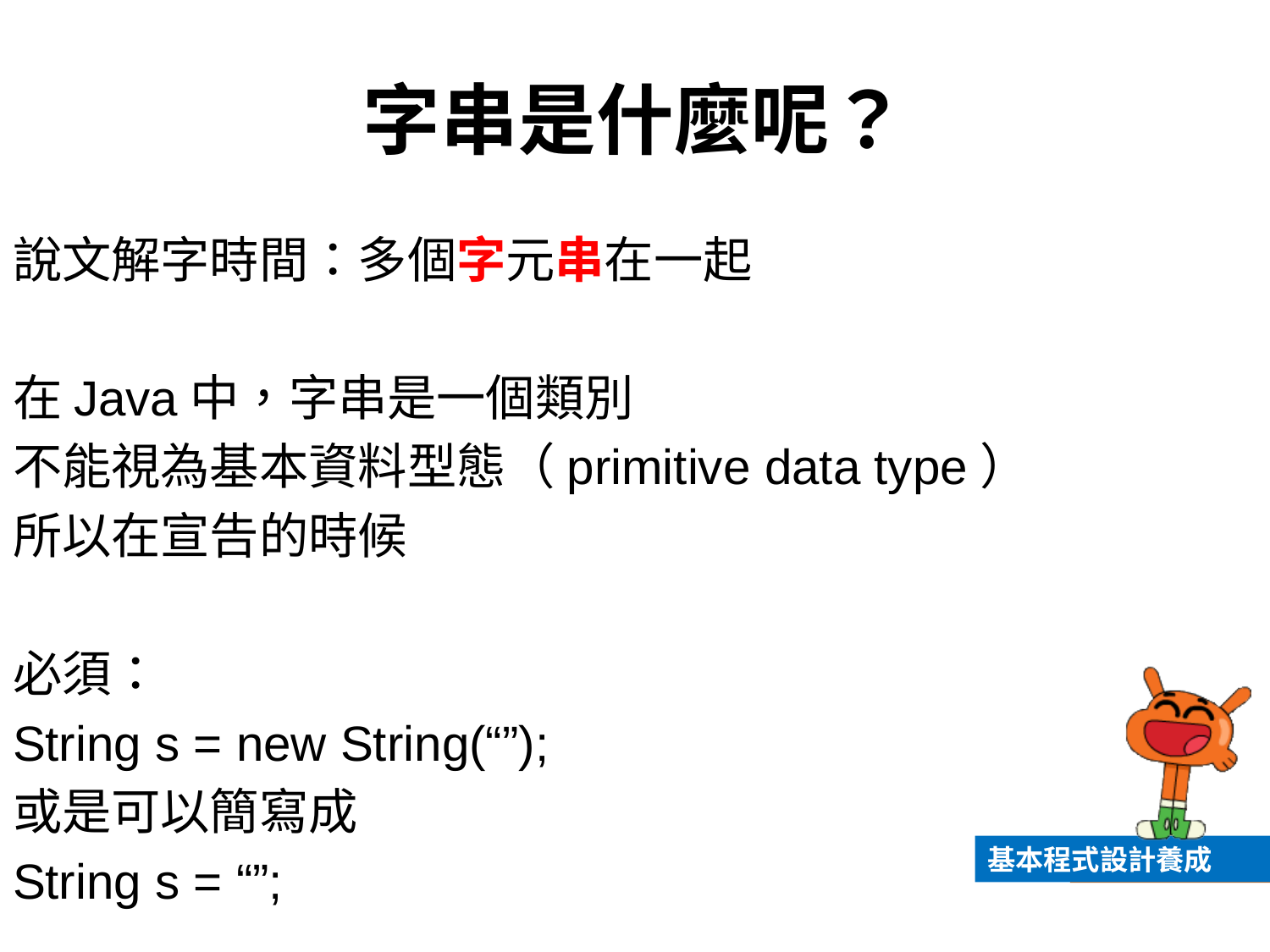

# 字串是什麼呢？
說文解字時間：多個字元串在一起

在Java中，字串是一個類別
不能視為基本資料型態（primitive data type）
所以在宣告的時候

必須：
String s = new String(“”);
或是可以簡寫成
String s = “”;